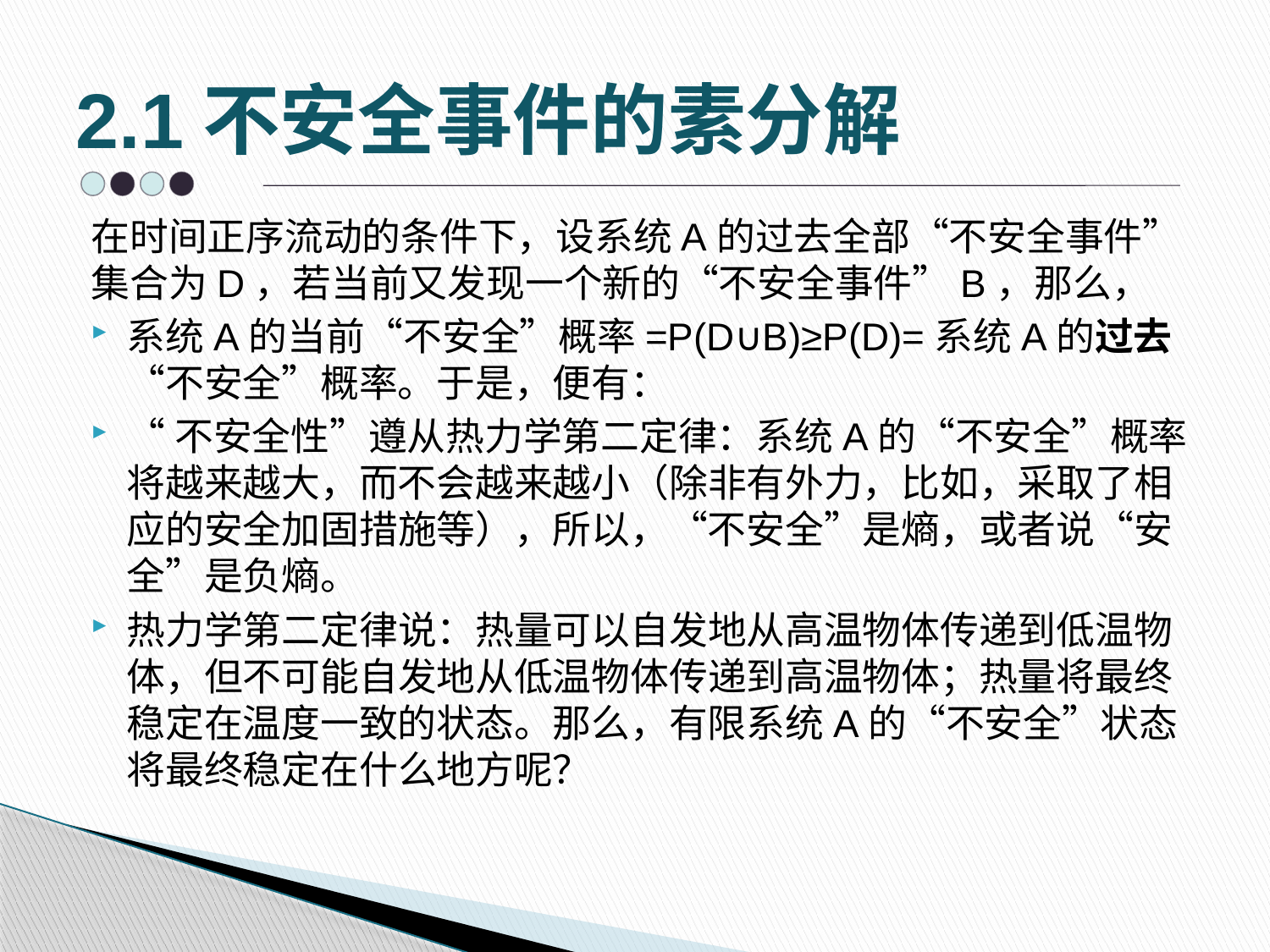

# 2.1不安全事件的素分解

在时间正序流动的条件下，设系统A的过去全部“不安全事件”集合为D，若当前又发现一个新的“不安全事件”B，那么，
系统A的当前“不安全”概率=P(D∪B)≥P(D)=系统A的过去“不安全”概率。于是，便有：
“不安全性”遵从热力学第二定律：系统A的“不安全”概率将越来越大，而不会越来越小（除非有外力，比如，采取了相应的安全加固措施等），所以，“不安全”是熵，或者说“安全”是负熵。
热力学第二定律说：热量可以自发地从高温物体传递到低温物体，但不可能自发地从低温物体传递到高温物体；热量将最终稳定在温度一致的状态。那么，有限系统A的“不安全”状态将最终稳定在什么地方呢？